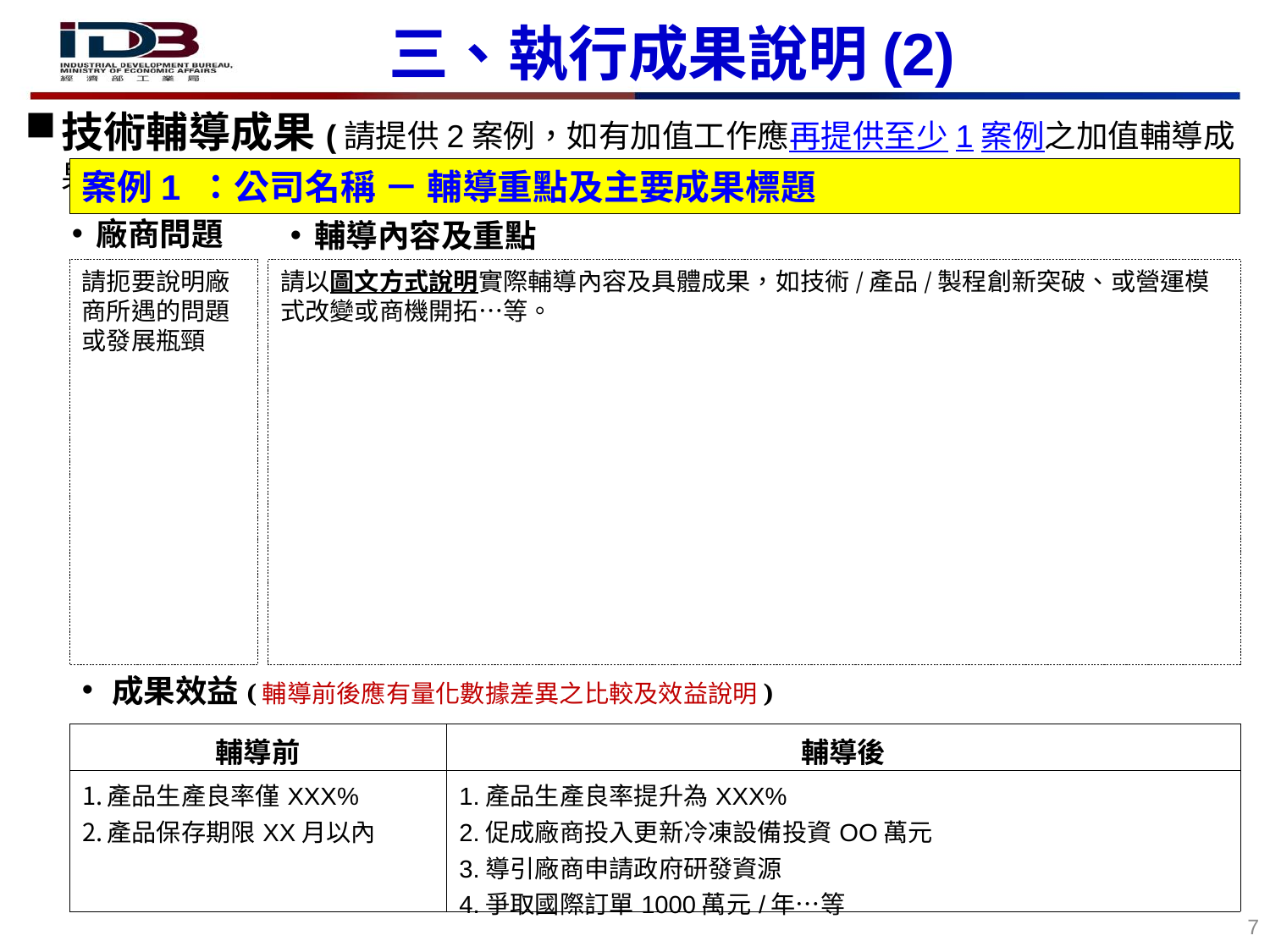

三、執行成果說明(2)
技術輔導成果(請提供2案例，如有加值工作應再提供至少1案例之加值輔導成果)
案例1 ：公司名稱 － 輔導重點及主要成果標題
廠商問題
輔導內容及重點
請扼要說明廠商所遇的問題或發展瓶頸
請以圖文方式說明實際輔導內容及具體成果，如技術/產品/製程創新突破、或營運模式改變或商機開拓…等。
成果效益(輔導前後應有量化數據差異之比較及效益說明)
| 輔導前 | 輔導後 |
| --- | --- |
| 產品生產良率僅XXX% 產品保存期限XX月以內 | 1.產品生產良率提升為XXX% 2.促成廠商投入更新冷凍設備投資OO萬元 3.導引廠商申請政府研發資源 4.爭取國際訂單1000萬元/年…等 |
7